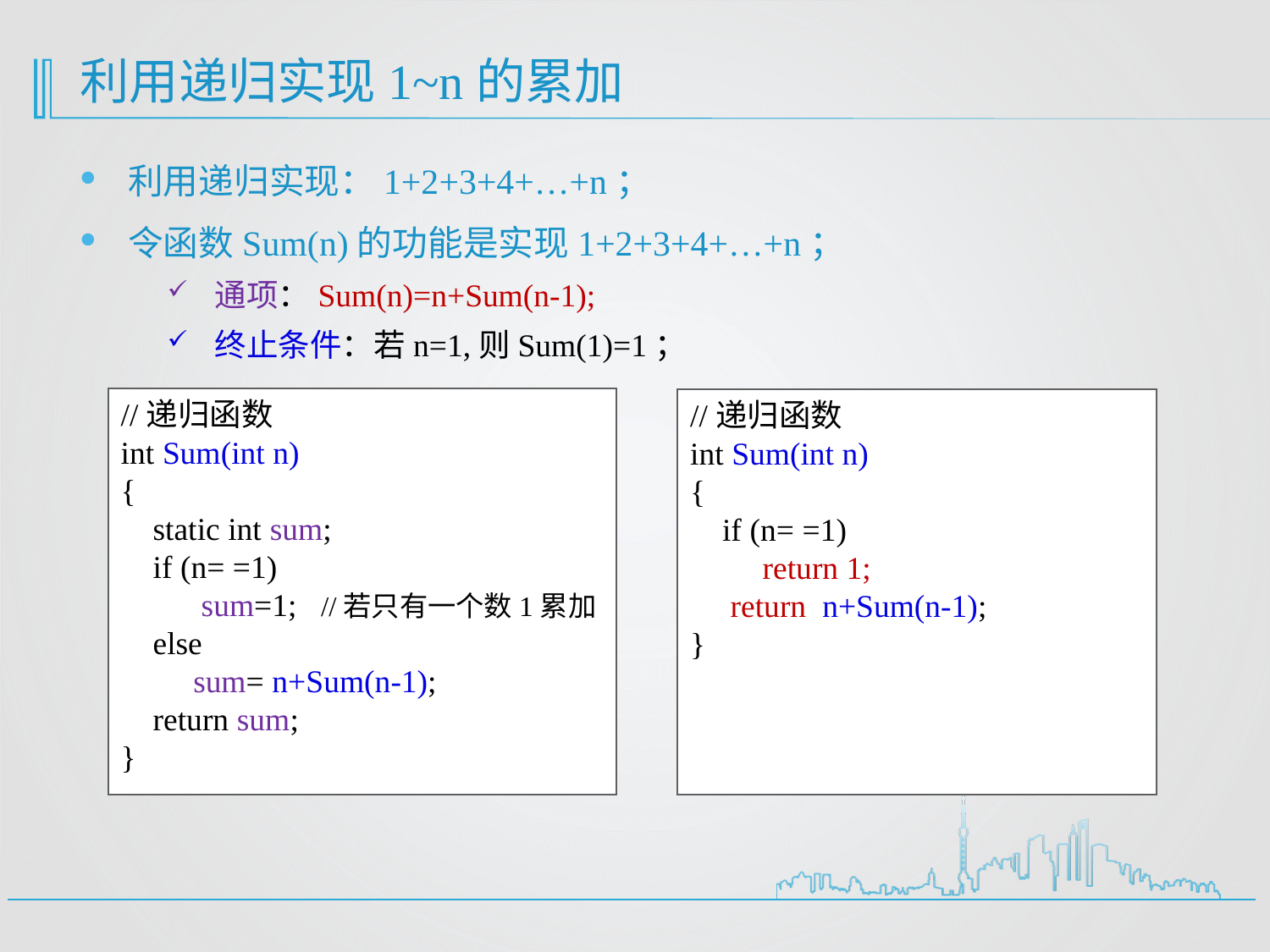

# 利用递归实现1~n的累加
利用递归实现：1+2+3+4+…+n；
令函数Sum(n)的功能是实现1+2+3+4+…+n；
通项：Sum(n)=n+Sum(n-1);
终止条件：若n=1,则Sum(1)=1；

//递归函数
int Sum(int n)
{
    static int sum;
    if (n= =1)
          sum=1;   //若只有一个数1累加
    else
         sum= n+Sum(n-1);
    return sum;
}

//递归函数
int Sum(int n)
{
    if (n= =1)
         return 1;
     return  n+Sum(n-1);
}